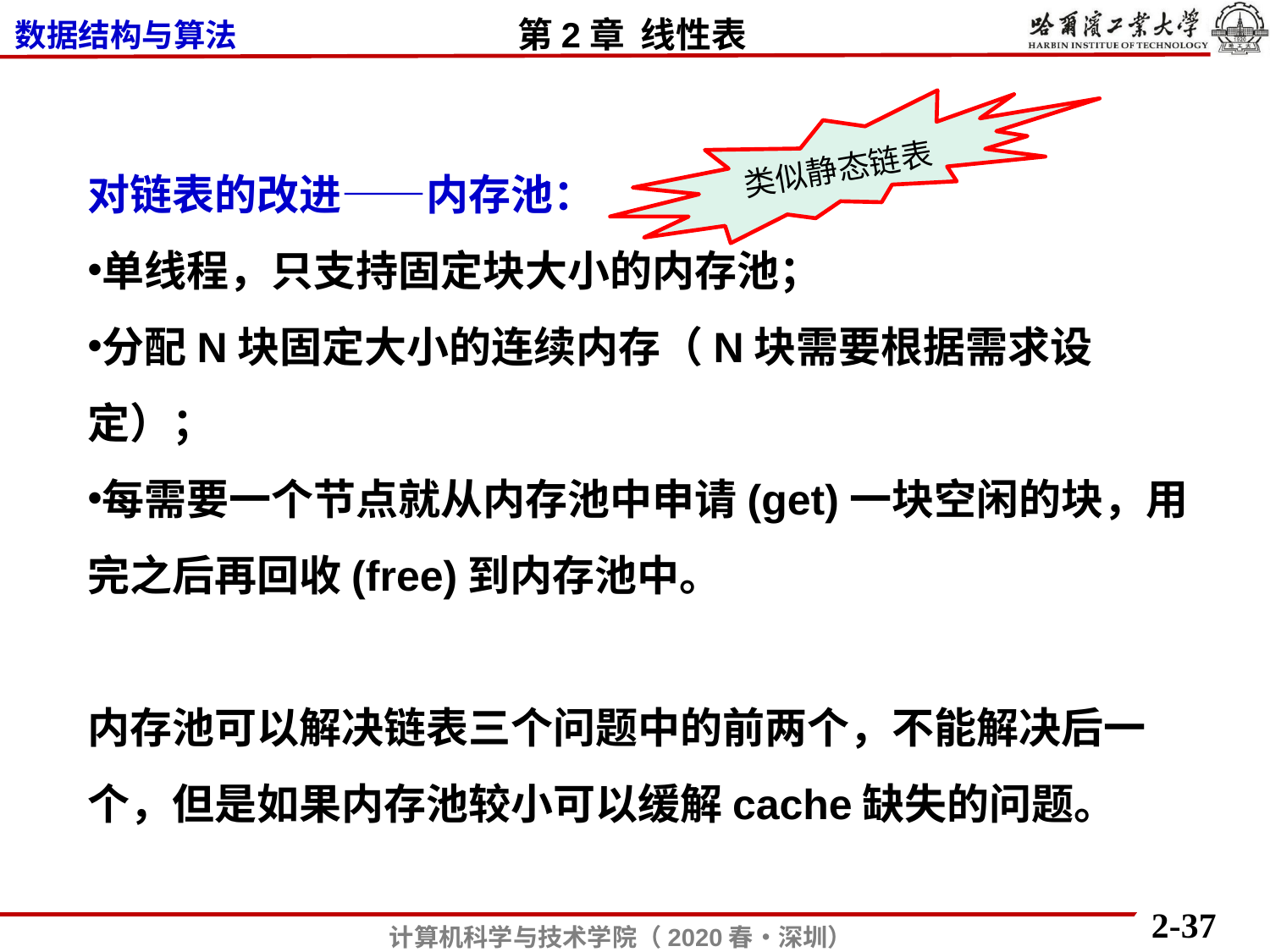

类似静态链表
对链表的改进——内存池：
单线程，只支持固定块大小的内存池；
分配N块固定大小的连续内存（N块需要根据需求设定）；
每需要一个节点就从内存池中申请(get)一块空闲的块，用完之后再回收(free)到内存池中。
内存池可以解决链表三个问题中的前两个，不能解决后一个，但是如果内存池较小可以缓解cache缺失的问题。